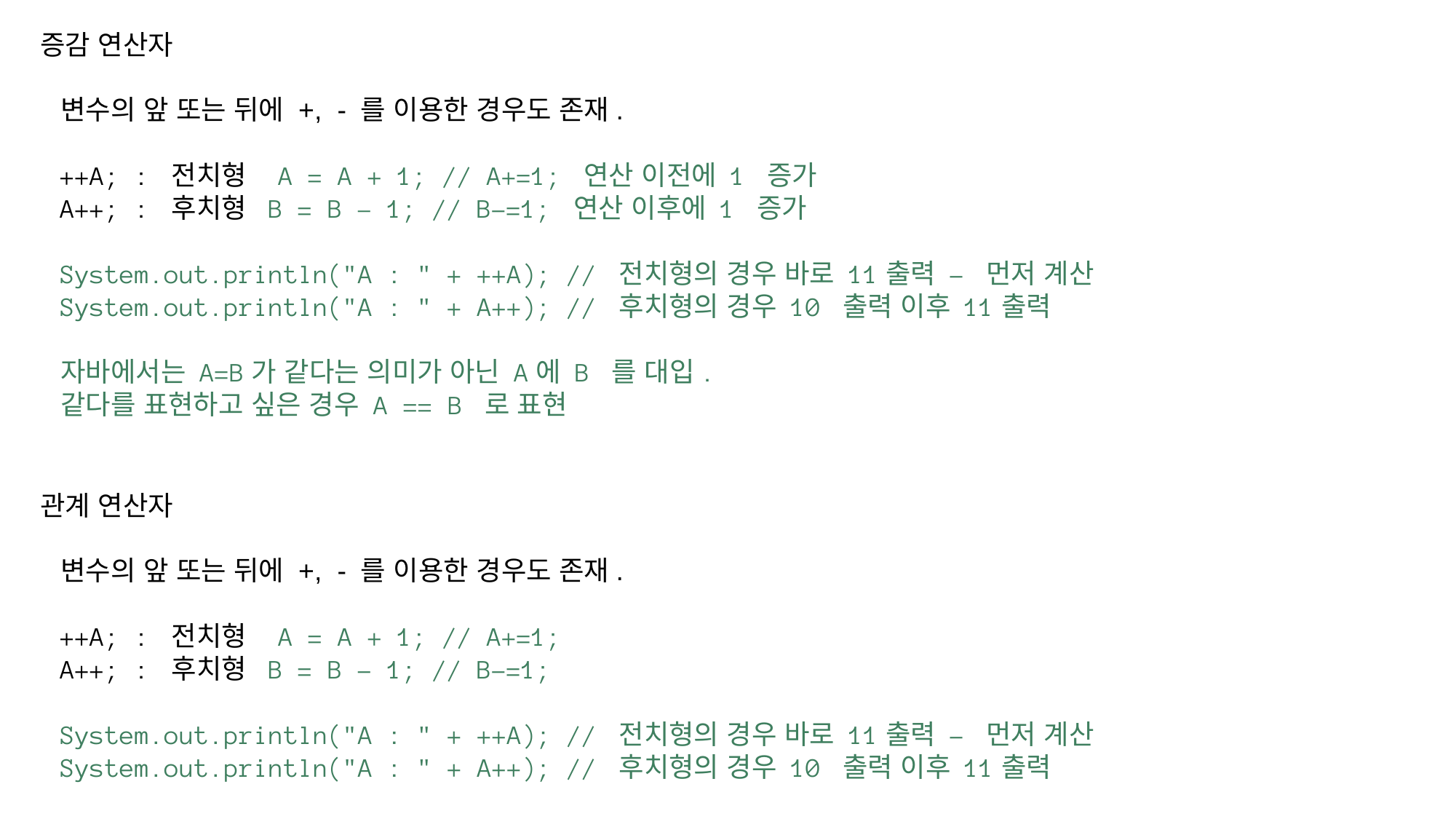

증감 연산자
변수의 앞 또는 뒤에 +,  - 를 이용한 경우도 존재.

++A; : 전치형	A = A + 1; // A+=1; 연산 이전에 1 증가
A++; : 후치형  B = B – 1; // B-=1; 연산 이후에 1 증가

System.out.println("A : " + ++A); // 전치형의 경우 바로 11출력 - 먼저 계산
System.out.println("A : " + A++); // 후치형의 경우 10 출력 이후 11출력

자바에서는 A=B가 같다는 의미가 아닌 A에 B 를 대입.
같다를 표현하고 싶은 경우 A == B 로 표현
관계 연산자
변수의 앞 또는 뒤에 +,  - 를 이용한 경우도 존재.

++A; : 전치형	A = A + 1; // A+=1;
A++; : 후치형  B = B - 1; // B-=1;

System.out.println("A : " + ++A); // 전치형의 경우 바로 11출력 - 먼저 계산
System.out.println("A : " + A++); // 후치형의 경우 10 출력 이후 11출력